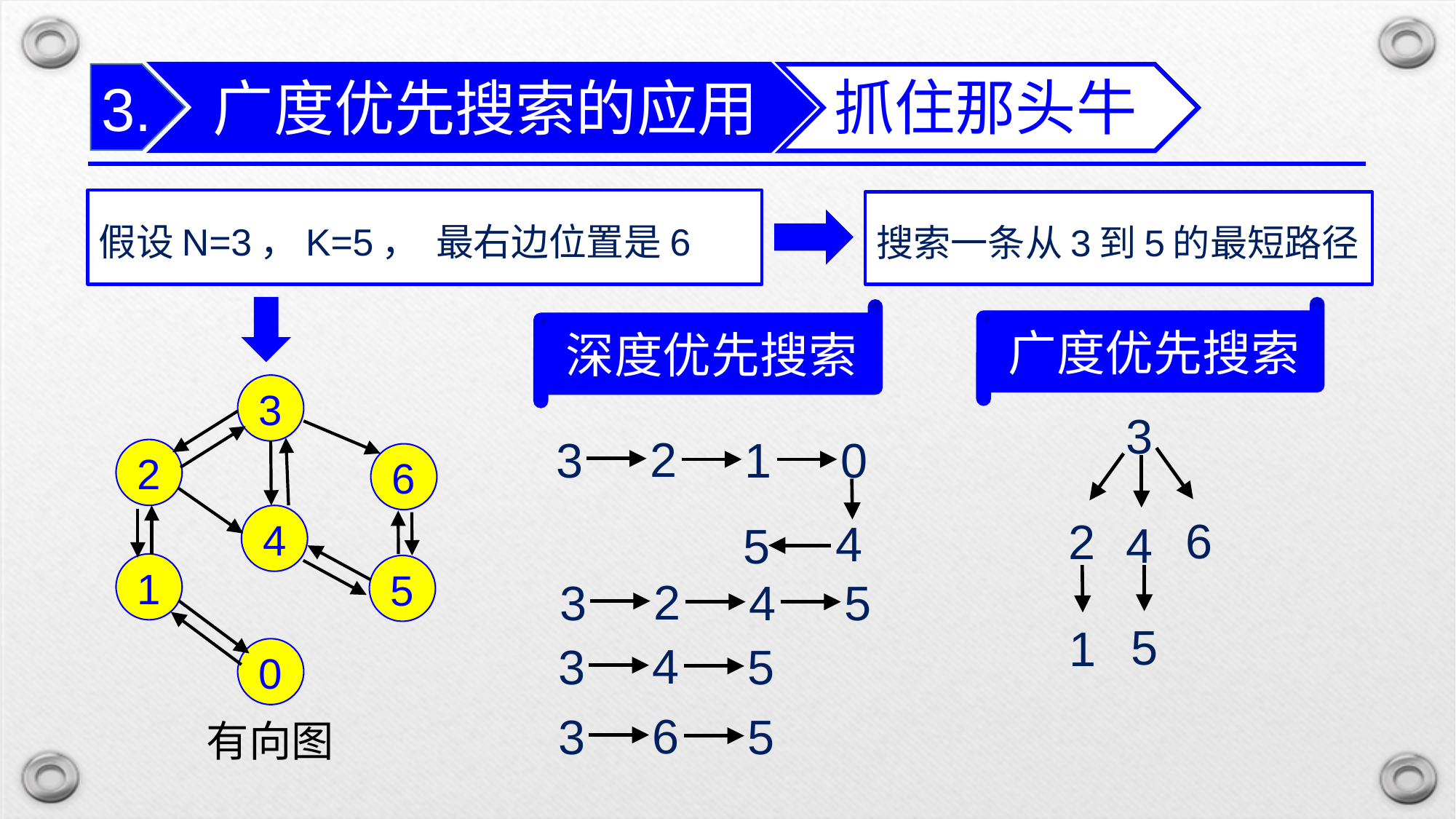

广度优先搜索的应用

3.
抓住那头牛
假设N=3，K=5，  最右边位置是6
搜索一条从3到5的最短路径

广度优先搜索
深度优先搜索
3
3
2
3
1
0
2
6
6
2
4
4
4
5
1
5
2
3
4
5
5
1
4
3
5
0
6
3
5
有向图